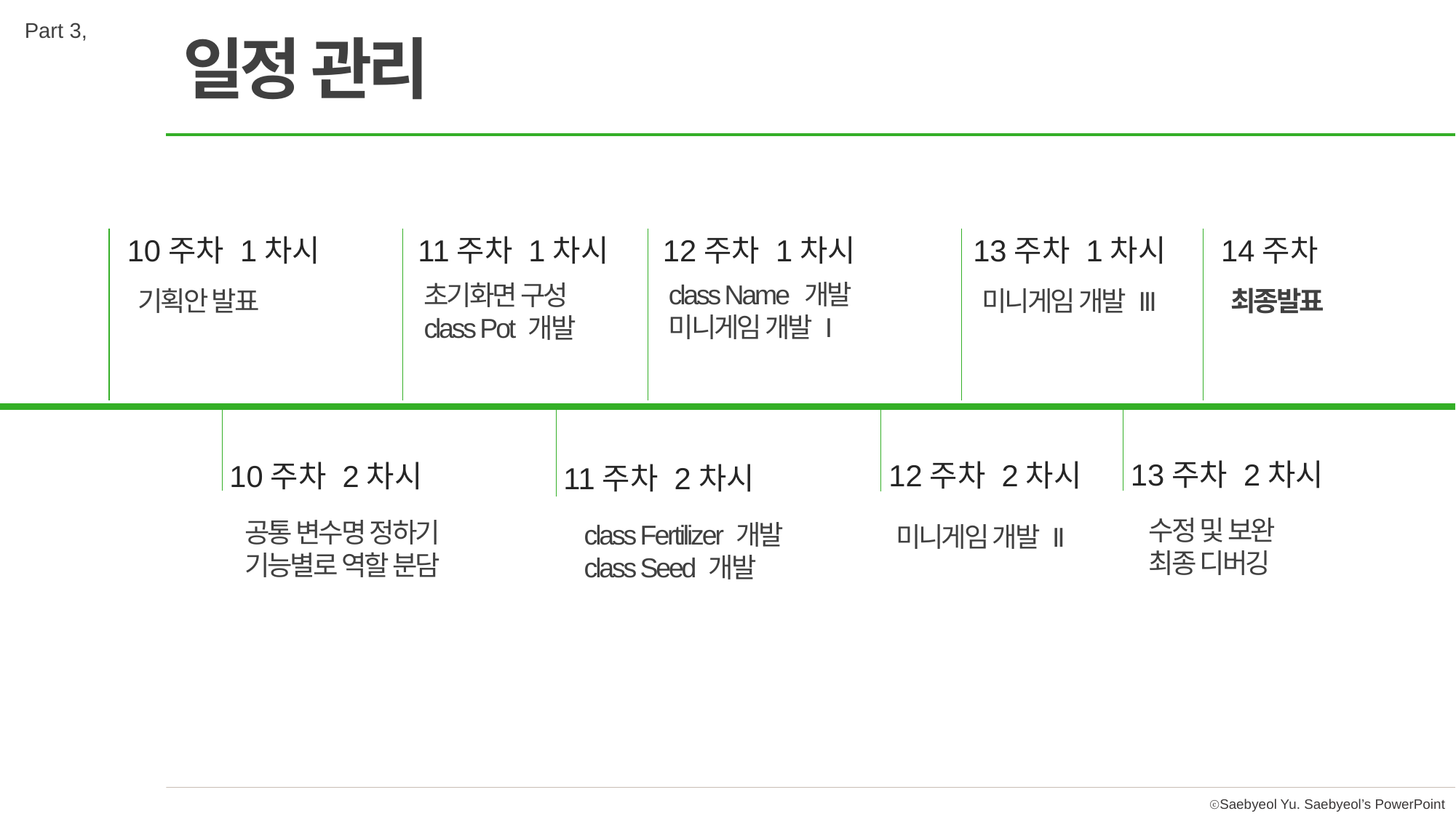

Part 3,
일정 관리
10주차 1차시
11주차 1차시
12주차 1차시
13주차 1차시
14주차
class Name 개발
미니게임 개발 I
초기화면 구성
class Pot 개발
기획안 발표

미니게임 개발 III

최종발표

13주차 2차시
12주차 2차시
10주차 2차시
11주차 2차시
수정 및 보완
최종 디버깅

공통 변수명 정하기
기능별로 역할 분담
class Fertilizer 개발
class Seed 개발

미니게임 개발 II